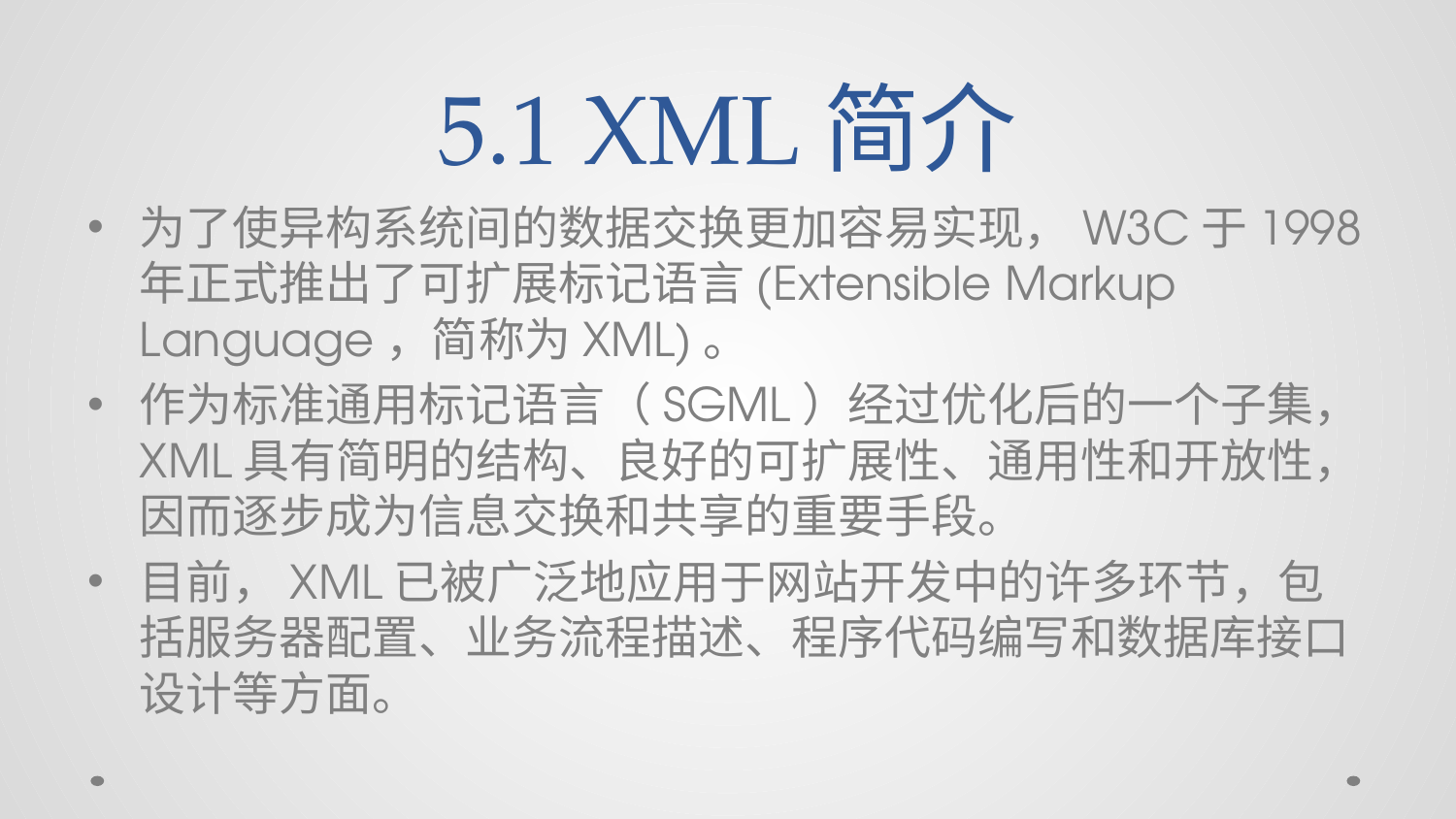

# 5.1 XML简介
为了使异构系统间的数据交换更加容易实现，W3C于1998年正式推出了可扩展标记语言(Extensible Markup Language，简称为XML)。
作为标准通用标记语言（SGML）经过优化后的一个子集，XML具有简明的结构、良好的可扩展性、通用性和开放性，因而逐步成为信息交换和共享的重要手段。
目前，XML已被广泛地应用于网站开发中的许多环节，包括服务器配置、业务流程描述、程序代码编写和数据库接口设计等方面。